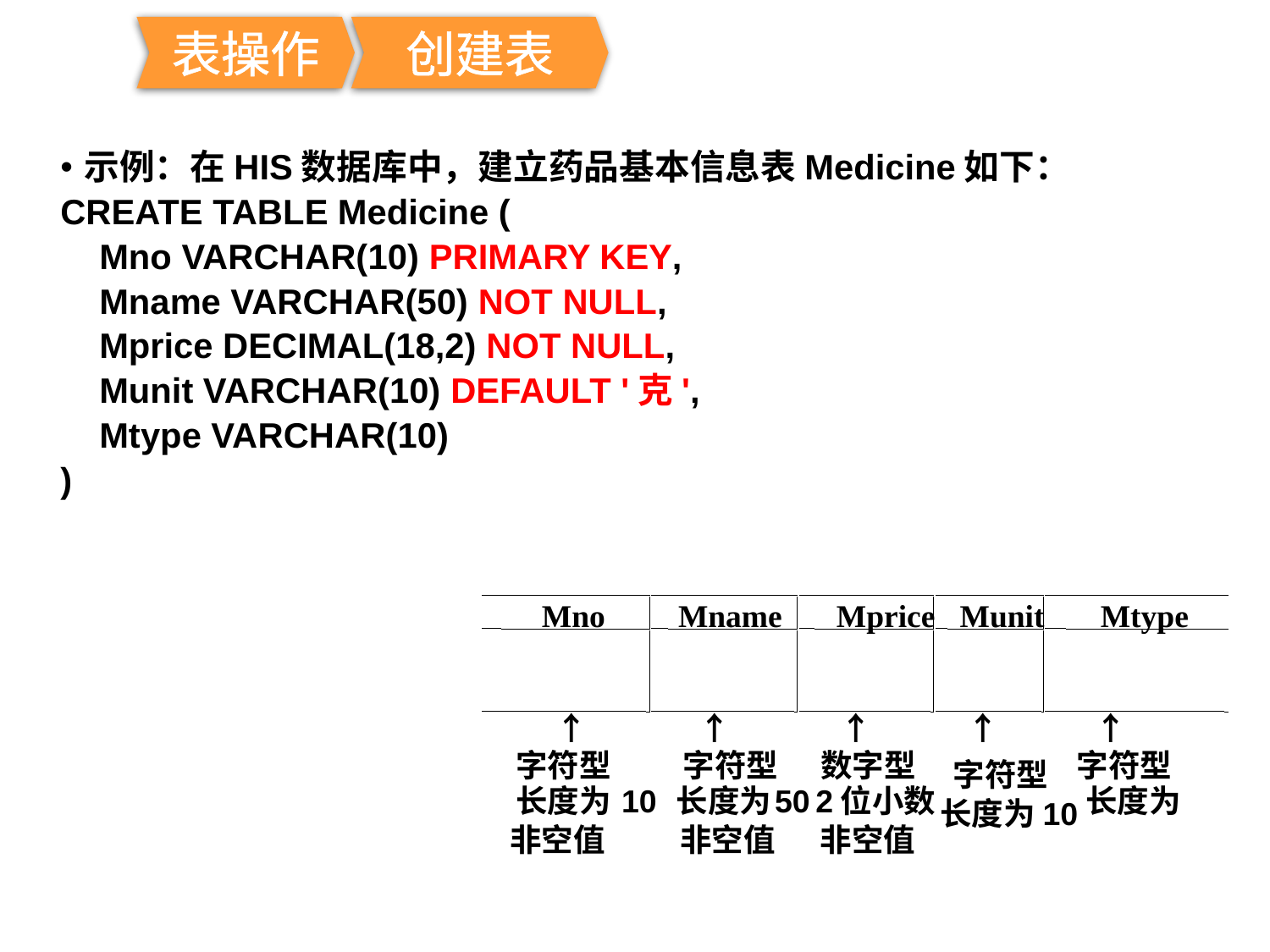

创建表
表操作

示例：在HIS数据库中，建立药品基本信息表Medicine如下：
CREATE TABLE Medicine (
    Mno VARCHAR(10) PRIMARY KEY,
    Mname VARCHAR(50) NOT NULL,
    Mprice DECIMAL(18,2) NOT NULL,
    Munit VARCHAR(10) DEFAULT '克',
    Mtype VARCHAR(10)
)

Mno
Mname
Mprice
Munit
Mtype
↑
　↑
　　　↑　　　↑
　↑
字符型
字符型
　数字型
字符型
字符型
长度为
10
长度为
50
2位小数
长度为
长度为10
非空值
非空值
非空值